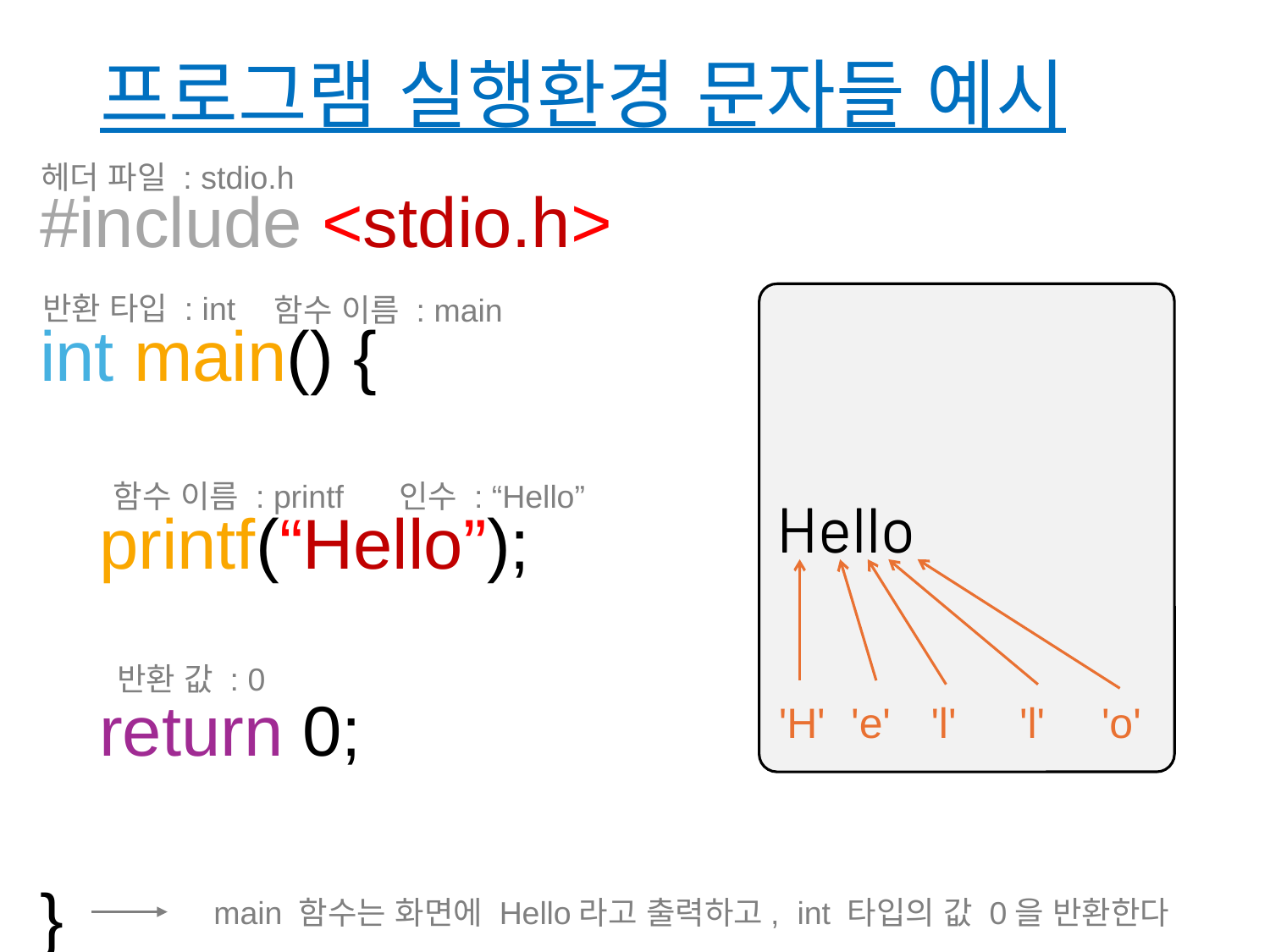

# 프로그램 실행환경 문자들 예시
헤더 파일 : stdio.h
#include <stdio.h>

int main() {

   printf(“Hello”);

   return 0;

}
반환 타입 : int
함수 이름 : main
Hello
함수 이름 : printf
인수 : “Hello”
반환 값 : 0
'H'
'e'
'l'
'l'
'o'
C (2025)
7
main 함수는 화면에 Hello라고 출력하고,  int 타입의 값 0을 반환한다